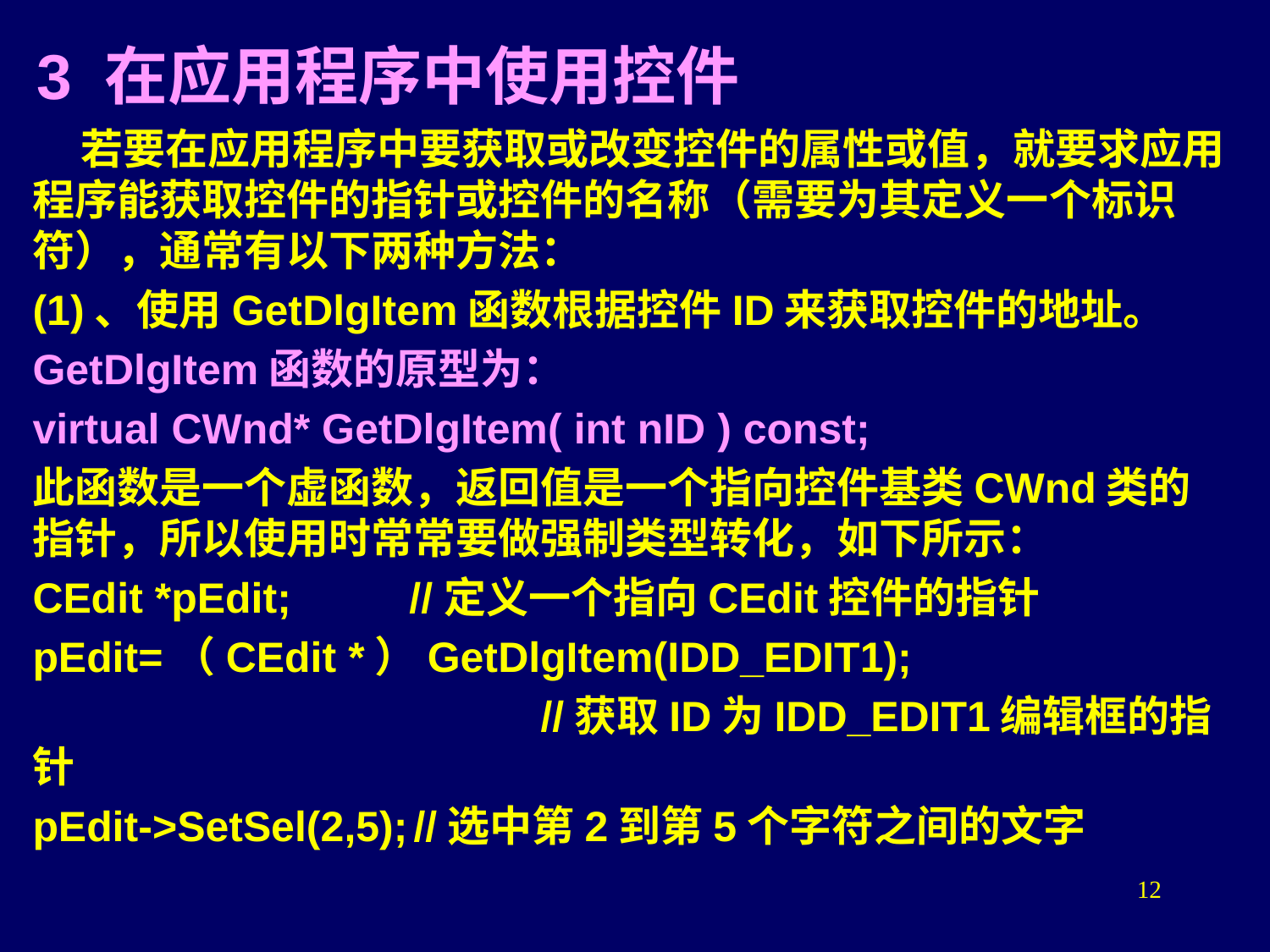

# 3 在应用程序中使用控件
    若要在应用程序中要获取或改变控件的属性或值，就要求应用程序能获取控件的指针或控件的名称（需要为其定义一个标识符），通常有以下两种方法：
(1)、使用GetDlgItem函数根据控件ID来获取控件的地址。
GetDlgItem函数的原型为：
virtual CWnd* GetDlgItem( int nID ) const;
此函数是一个虚函数，返回值是一个指向控件基类CWnd类的指针，所以使用时常常要做强制类型转化，如下所示：
CEdit *pEdit;          //定义一个指向CEdit控件的指针
pEdit=（CEdit *）GetDlgItem(IDD_EDIT1);
				//获取ID为IDD_EDIT1编辑框的指针
pEdit->SetSel(2,5);	//选中第2到第5个字符之间的文字
12